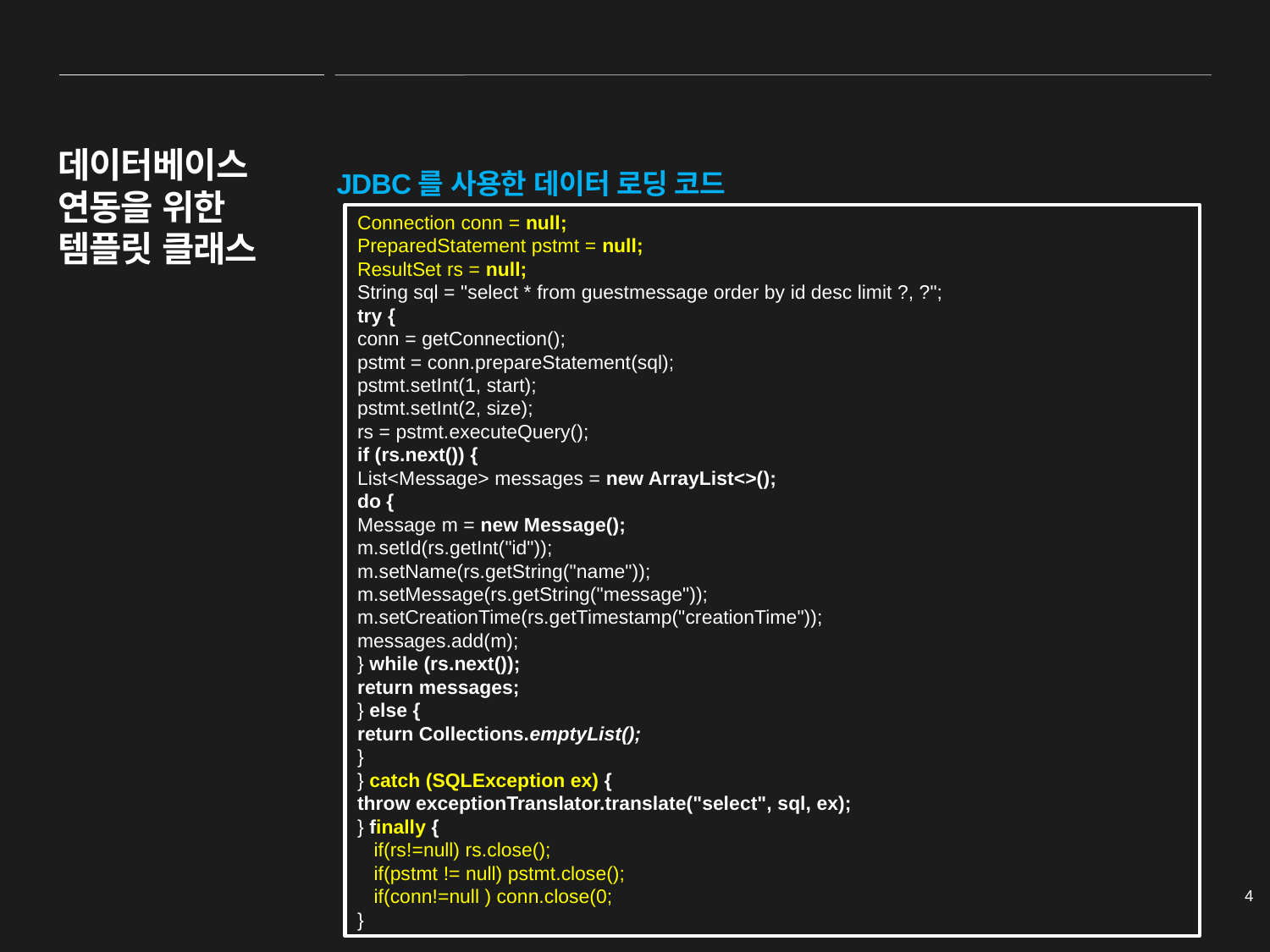

데이터베이스 연동을 위한 템플릿 클래스
JDBC를 사용한 데이터 로딩 코드
Connection conn = null;
PreparedStatement pstmt = null;
ResultSet rs = null;
String sql = "select * from guestmessage order by id desc limit ?, ?";
try {
conn = getConnection();
pstmt = conn.prepareStatement(sql);
pstmt.setInt(1, start);
pstmt.setInt(2, size);
rs = pstmt.executeQuery();
if (rs.next()) {
List<Message> messages = new ArrayList<>();
do {
Message m = new Message();
m.setId(rs.getInt("id"));
m.setName(rs.getString("name"));
m.setMessage(rs.getString("message"));
m.setCreationTime(rs.getTimestamp("creationTime"));
messages.add(m);
} while (rs.next());
return messages;
} else {
return Collections.emptyList();
}
} catch (SQLException ex) {
throw exceptionTranslator.translate("select", sql, ex);
} finally {
   if(rs!=null) rs.close();
   if(pstmt != null) pstmt.close();
   if(conn!=null ) conn.close(0;
}
4